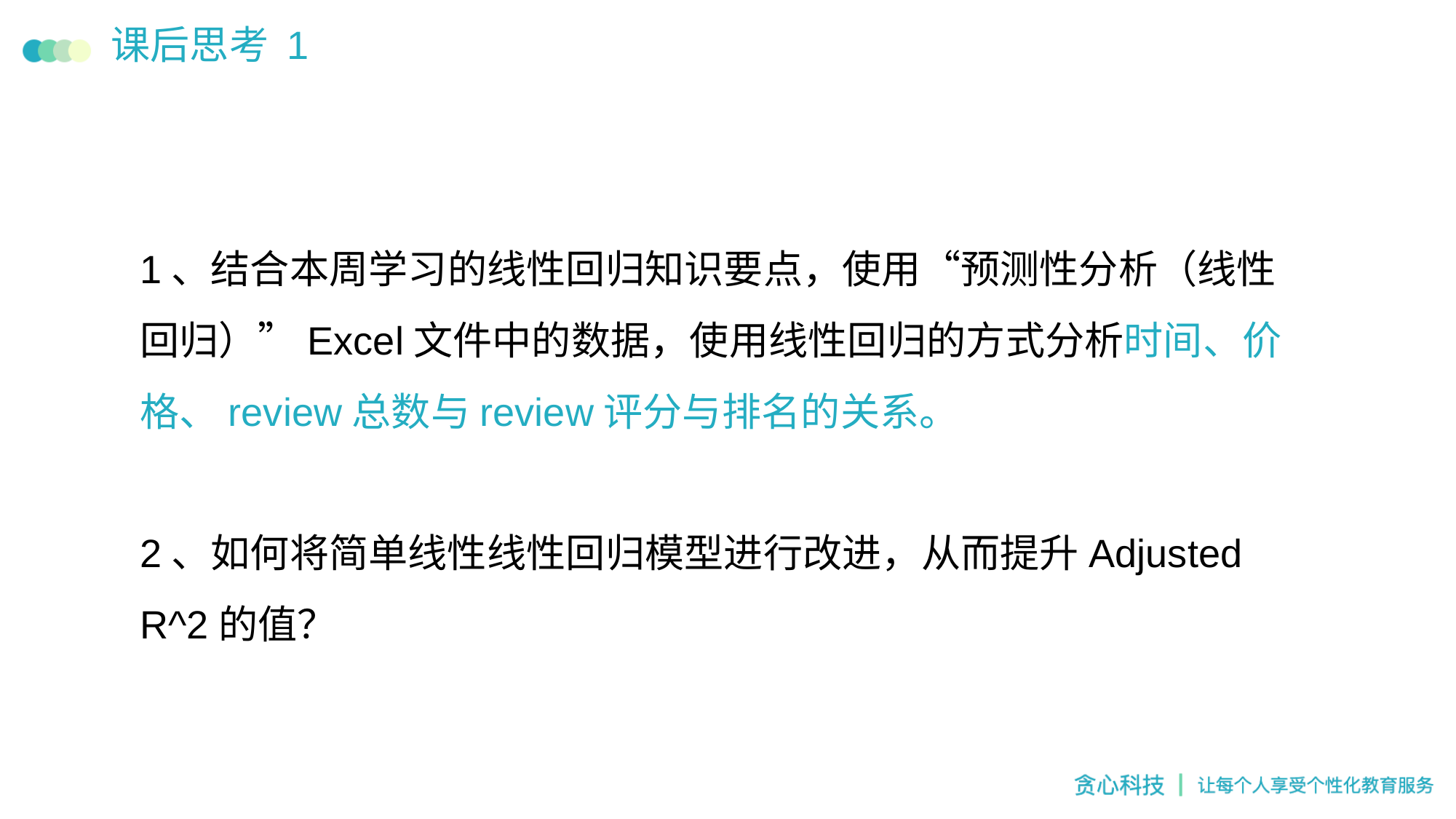

# 课后思考 1
1、结合本周学习的线性回归知识要点，使用“预测性分析（线性回归）”Excel文件中的数据，使用线性回归的方式分析时间、价格、review总数与review评分与排名的关系。

2、如何将简单线性线性回归模型进行改进，从而提升Adjusted R^2的值？